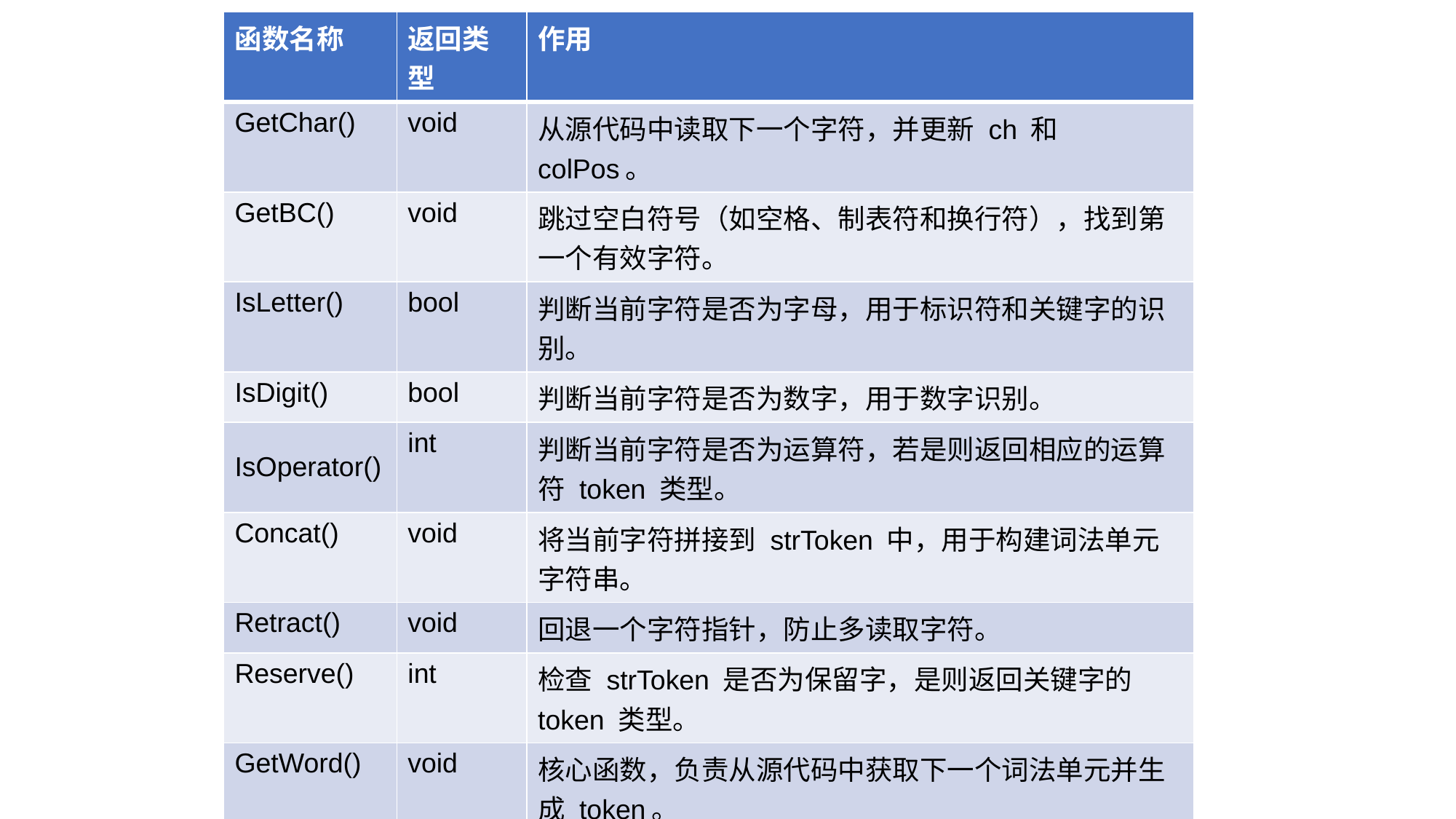

| 函数名称 | 返回类型 | 作用 |
| --- | --- | --- |
| GetChar() | void | 从源代码中读取下一个字符，并更新 ch 和 colPos。 |
| GetBC() | void | 跳过空白符号（如空格、制表符和换行符），找到第一个有效字符。 |
| IsLetter() | bool | 判断当前字符是否为字母，用于标识符和关键字的识别。 |
| IsDigit() | bool | 判断当前字符是否为数字，用于数字识别。 |
| IsOperator() | int | 判断当前字符是否为运算符，若是则返回相应的运算符 token 类型。 |
| Concat() | void | 将当前字符拼接到 strToken 中，用于构建词法单元字符串。 |
| Retract() | void | 回退一个字符指针，防止多读取字符。 |
| Reserve() | int | 检查 strToken 是否为保留字，是则返回关键字的 token 类型。 |
| GetWord() | void | 核心函数，负责从源代码中获取下一个词法单元并生成 token。 |
| InitLexer() | void | 用于初始化成员变量。 |
| GetCh() | wchar\_t | 返回当前的字符ch。 |